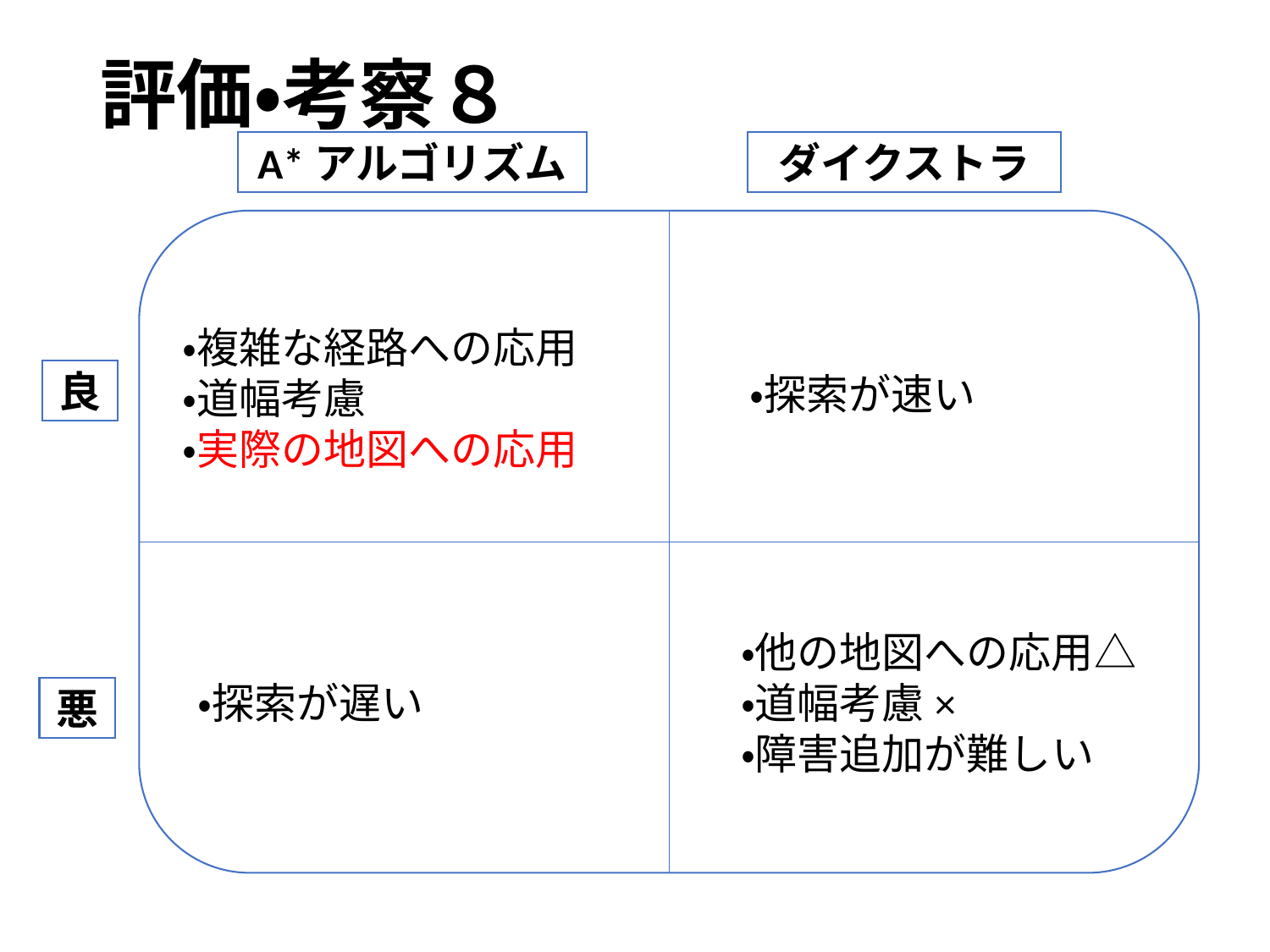

# 評価・考察８
ダイクストラ
A*アルゴリズム

・複雑な経路への応用
・道幅考慮
・実際の地図への応用

良
・探索が速い
・他の地図への応用△
・道幅考慮×
・障害追加が難しい
・探索が遅い
悪